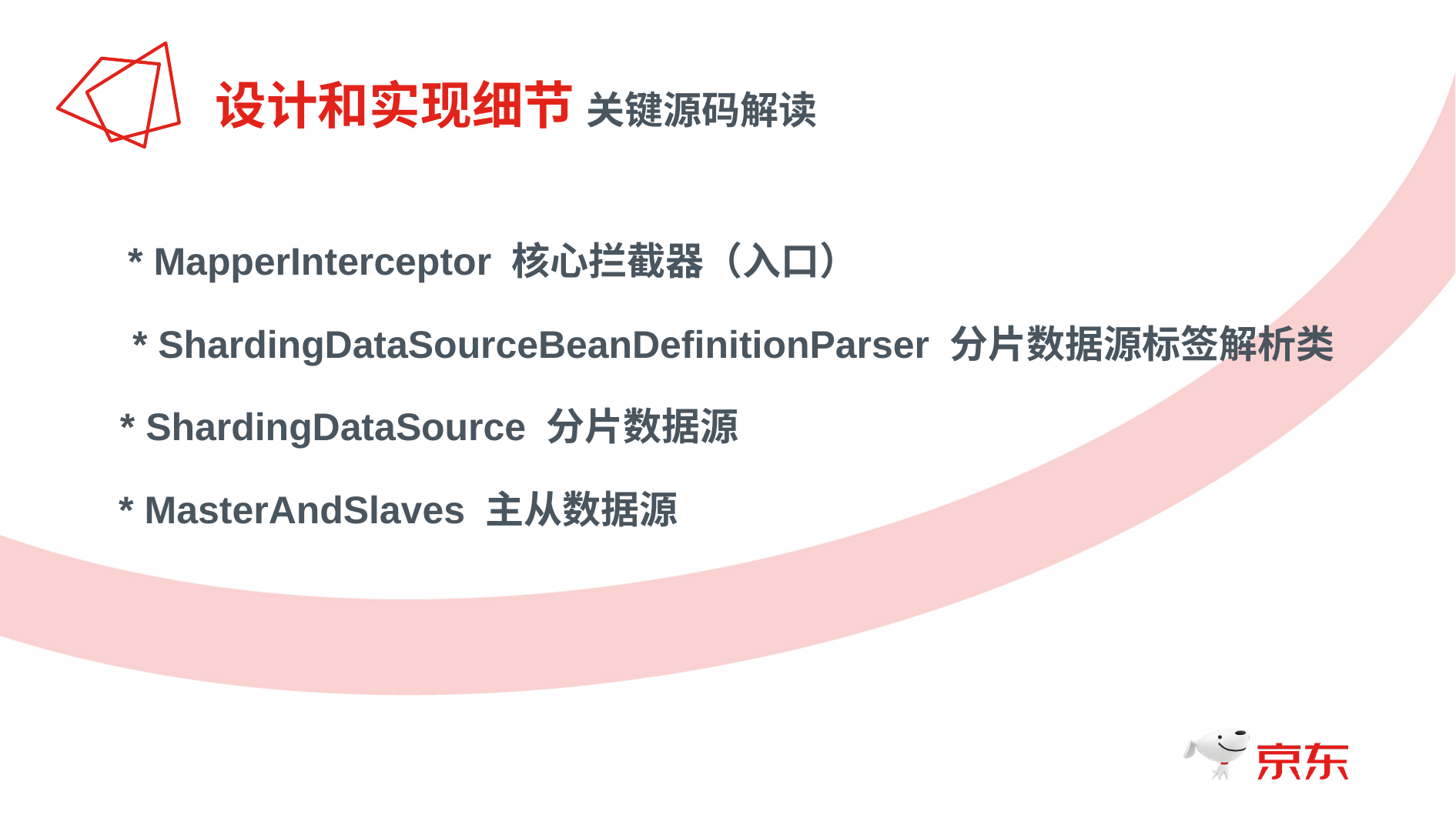

设计和实现细节 关键源码解读
* MapperInterceptor 核心拦截器（入口）
* ShardingDataSourceBeanDefinitionParser 分片数据源标签解析类
* ShardingDataSource 分片数据源
* MasterAndSlaves 主从数据源